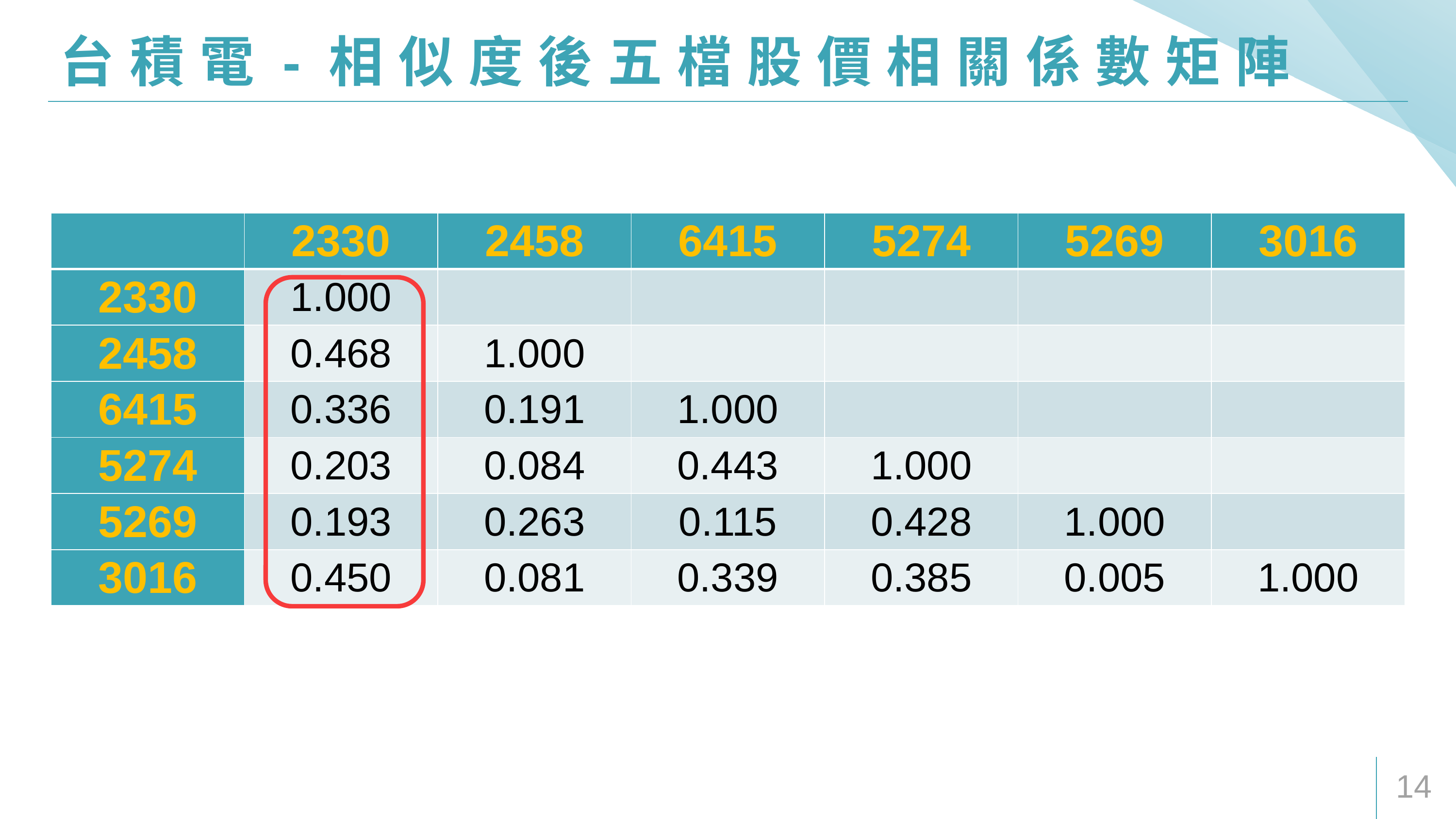

# 台積電-相似度後五檔股價相關係數矩陣
|  | 2330 | 2458 | 6415 | 5274 | 5269 | 3016 |
| --- | --- | --- | --- | --- | --- | --- |
| 2330 | 1.000 |  |  |  |  |  |
| 2458 | 0.468 | 1.000 |  |  |  |  |
| 6415 | 0.336 | 0.191 | 1.000 |  |  |  |
| 5274 | 0.203 | 0.084 | 0.443 | 1.000 |  |  |
| 5269 | 0.193 | 0.263 | 0.115 | 0.428 | 1.000 |  |
| 3016 | 0.450 | 0.081 | 0.339 | 0.385 | 0.005 | 1.000 |

14